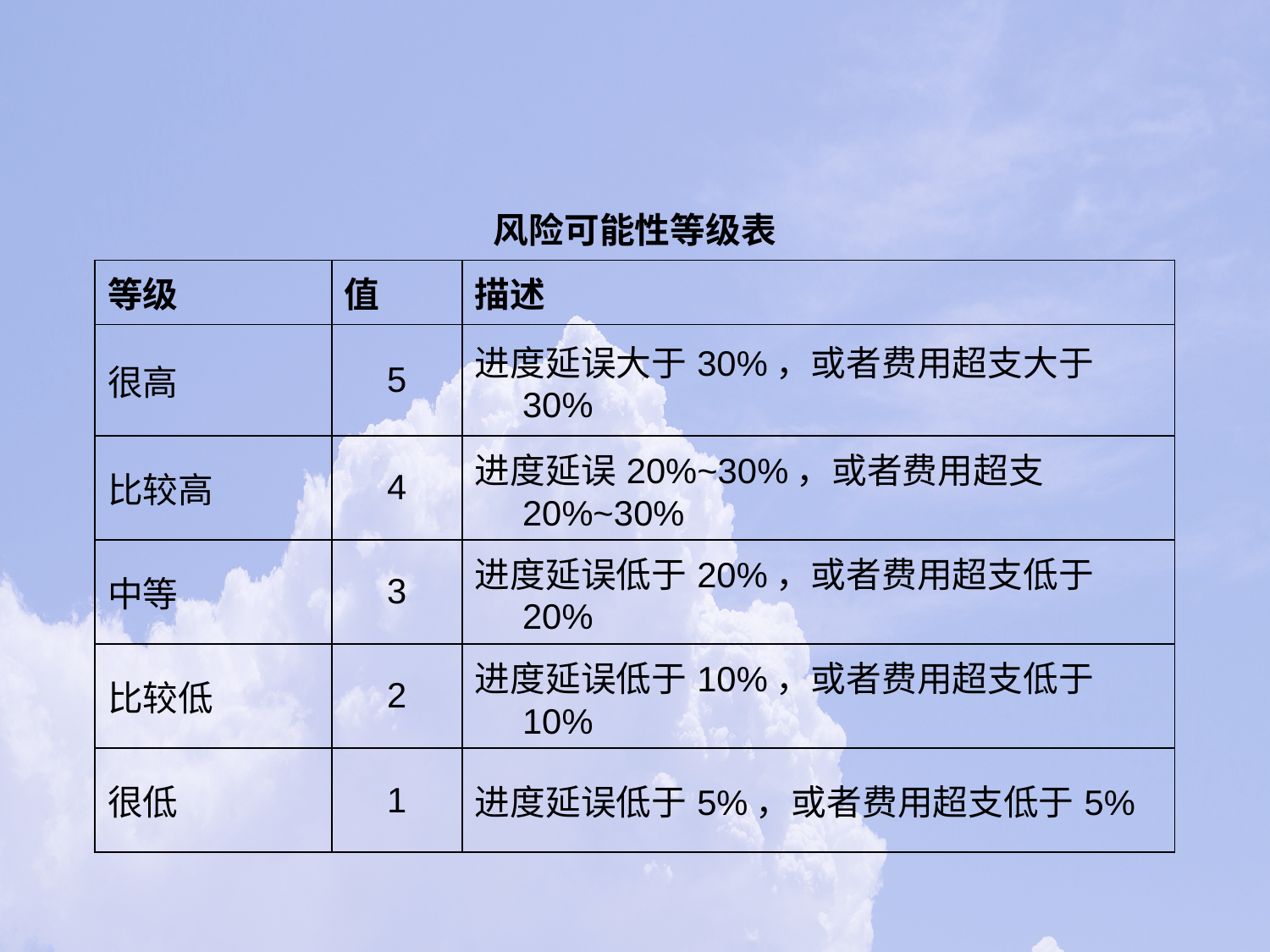

#
| 风险可能性等级表 |  |  |
| --- | --- | --- |
| 等级 | 值 | 描述 |
| 很高 | 5 | 进度延误大于30%，或者费用超支大于30% |
| 比较高 | 4 | 进度延误20%~30%，或者费用超支20%~30% |
| 中等 | 3 | 进度延误低于20%，或者费用超支低于20% |
| 比较低 | 2 | 进度延误低于10%，或者费用超支低于10% |
| 很低 | 1 | 进度延误低于5%，或者费用超支低于5% |